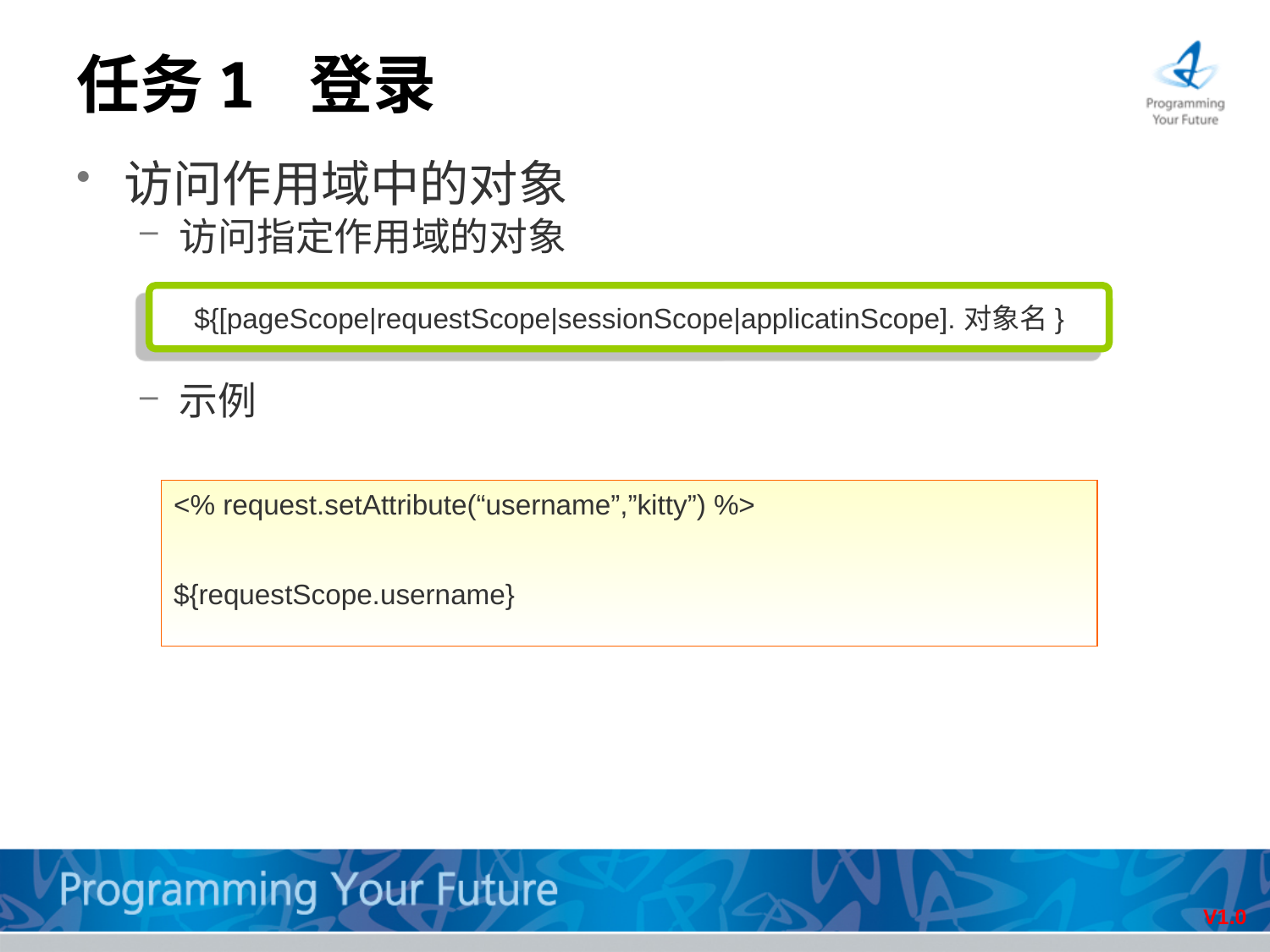

# 任务1 登录
访问作用域中的对象
访问指定作用域的对象

示例

${[pageScope|requestScope|sessionScope|applicatinScope].对象名}
<% request.setAttribute(“username”,”kitty”) %>

${requestScope.username}